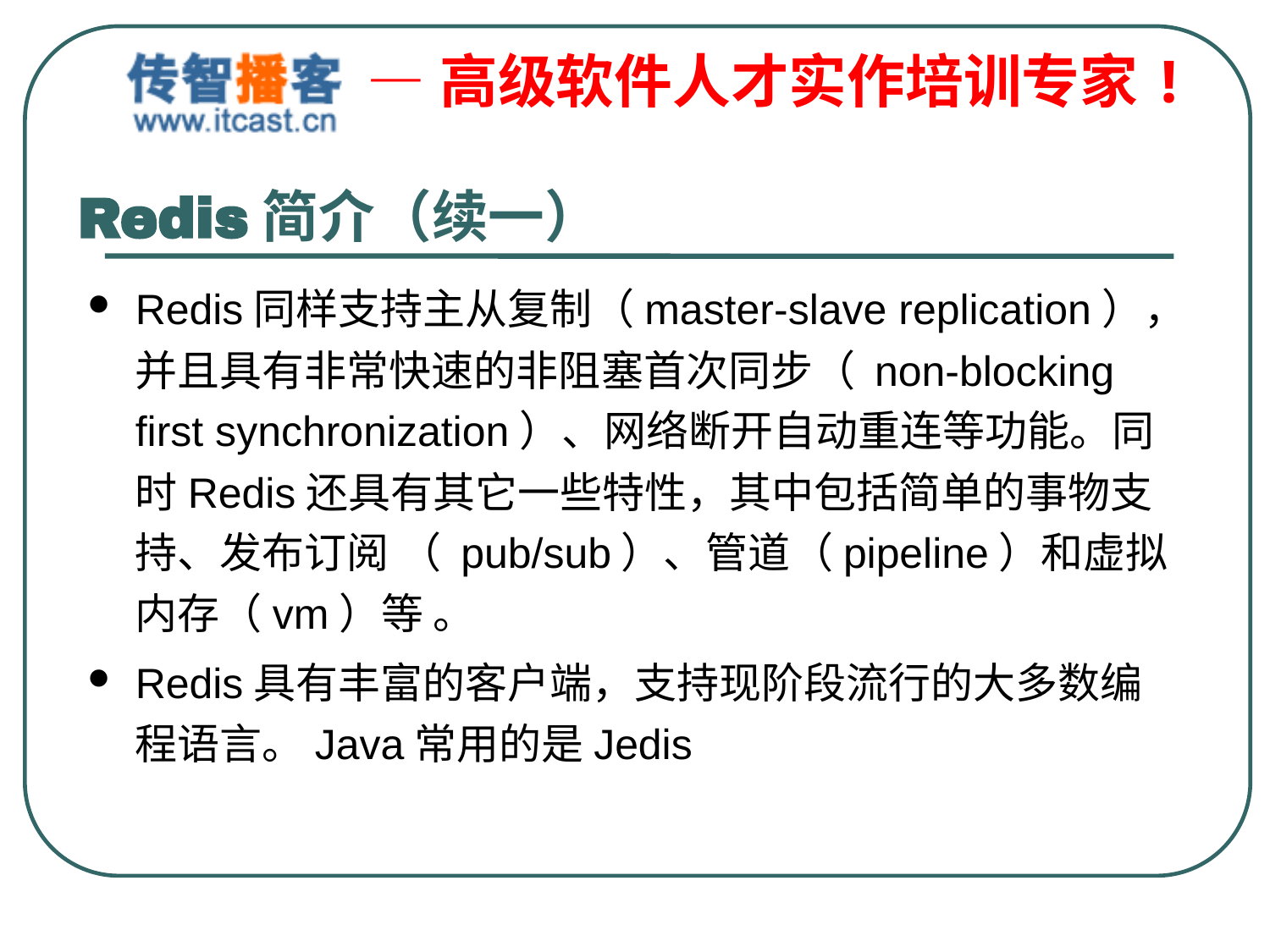

# Redis简介（续一）
Redis同样支持主从复制（master-slave replication），并且具有非常快速的非阻塞首次同步（ non-blocking first synchronization）、网络断开自动重连等功能。同时Redis还具有其它一些特性，其中包括简单的事物支持、发布订阅 （ pub/sub）、管道（pipeline）和虚拟内存（vm）等 。
Redis具有丰富的客户端，支持现阶段流行的大多数编程语言。Java常用的是Jedis